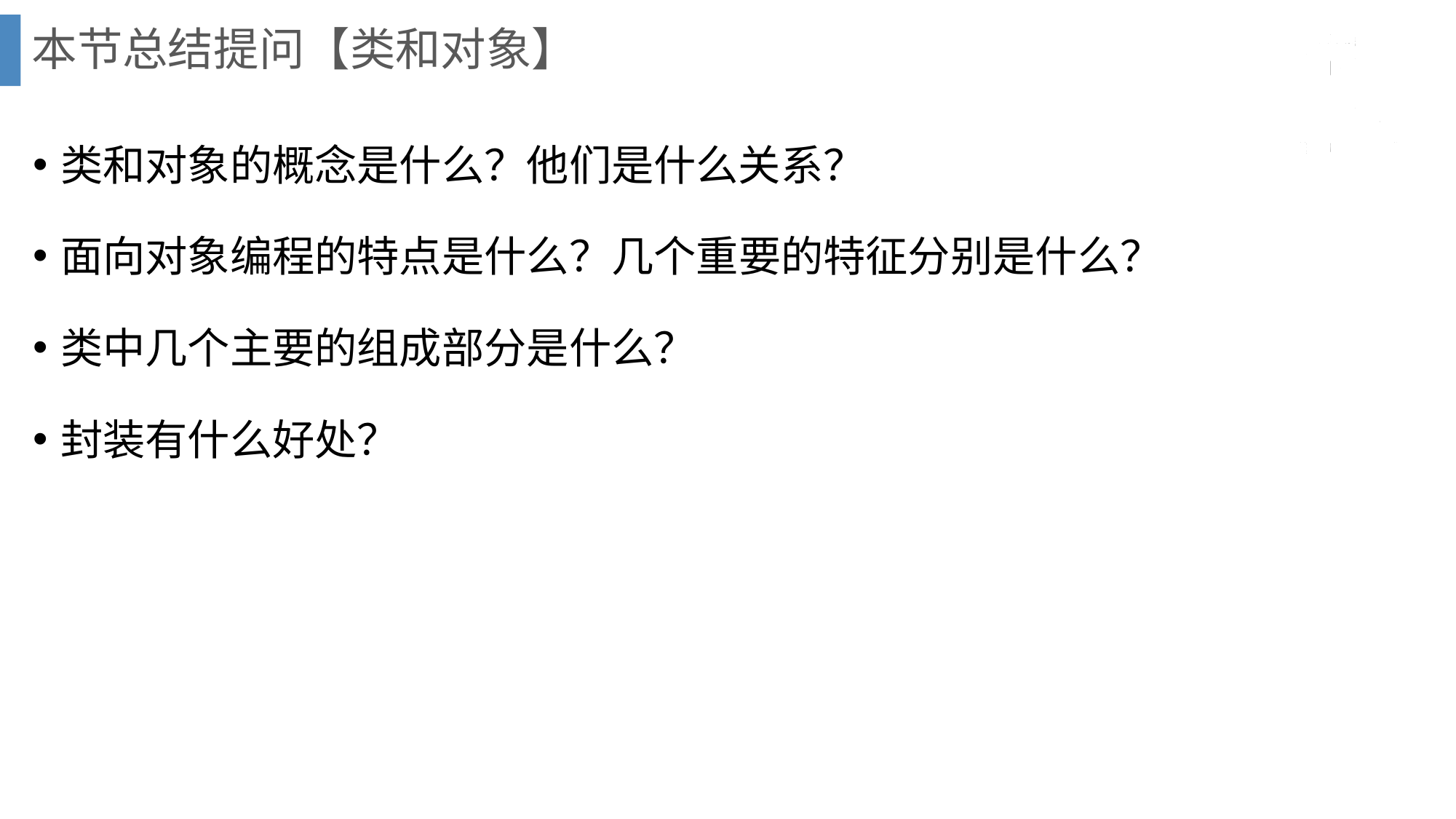

# 本节总结提问【类和对象】
类和对象的概念是什么？他们是什么关系？
面向对象编程的特点是什么？几个重要的特征分别是什么？
类中几个主要的组成部分是什么？
封装有什么好处？